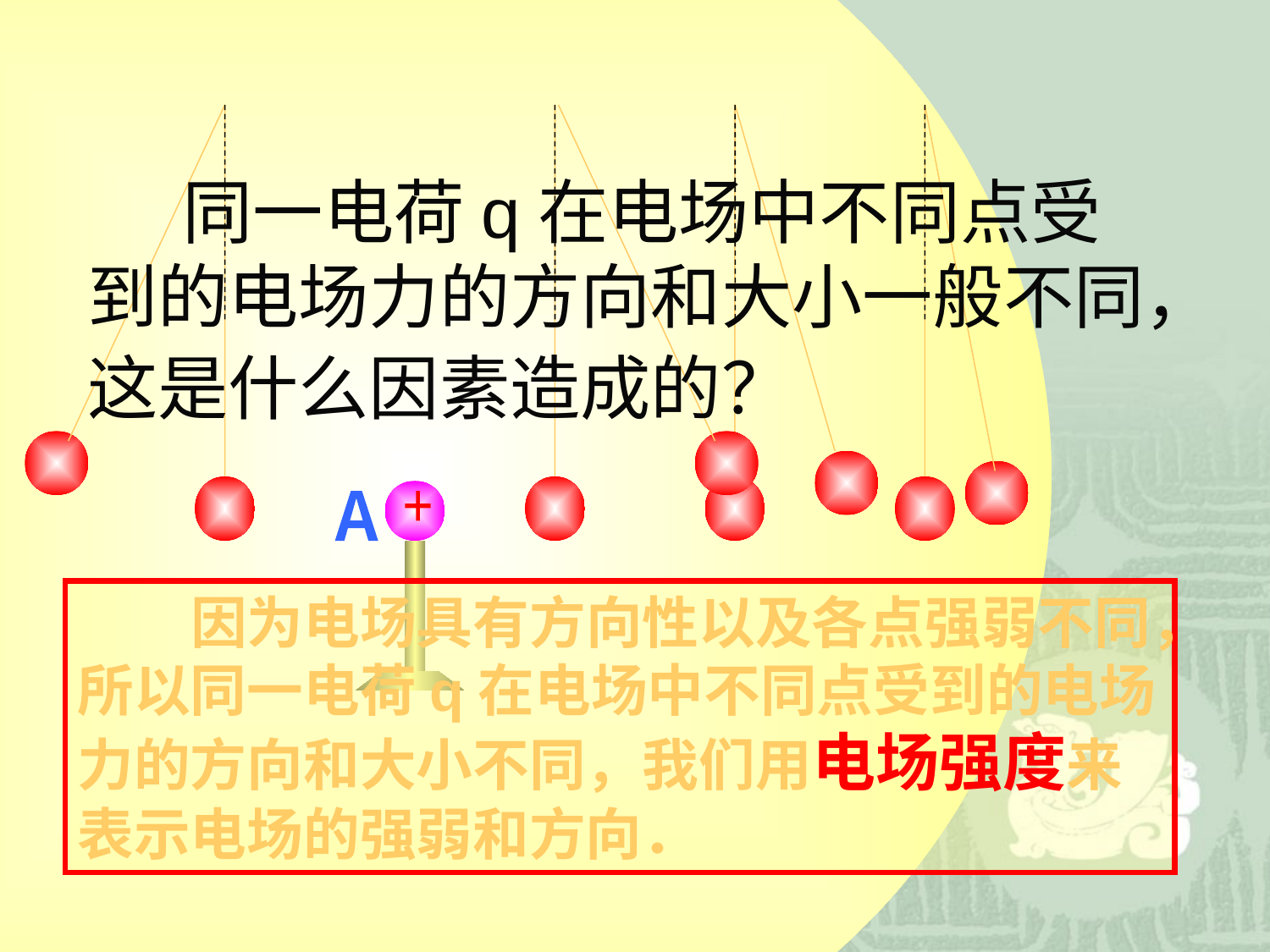

同一电荷q在电场中不同点受到的电场力的方向和大小一般不同，这是什么因素造成的？

Ａ
+

　　因为电场具有方向性以及各点强弱不同，所以同一电荷q在电场中不同点受到的电场力的方向和大小不同，我们用电场强度来表示电场的强弱和方向．